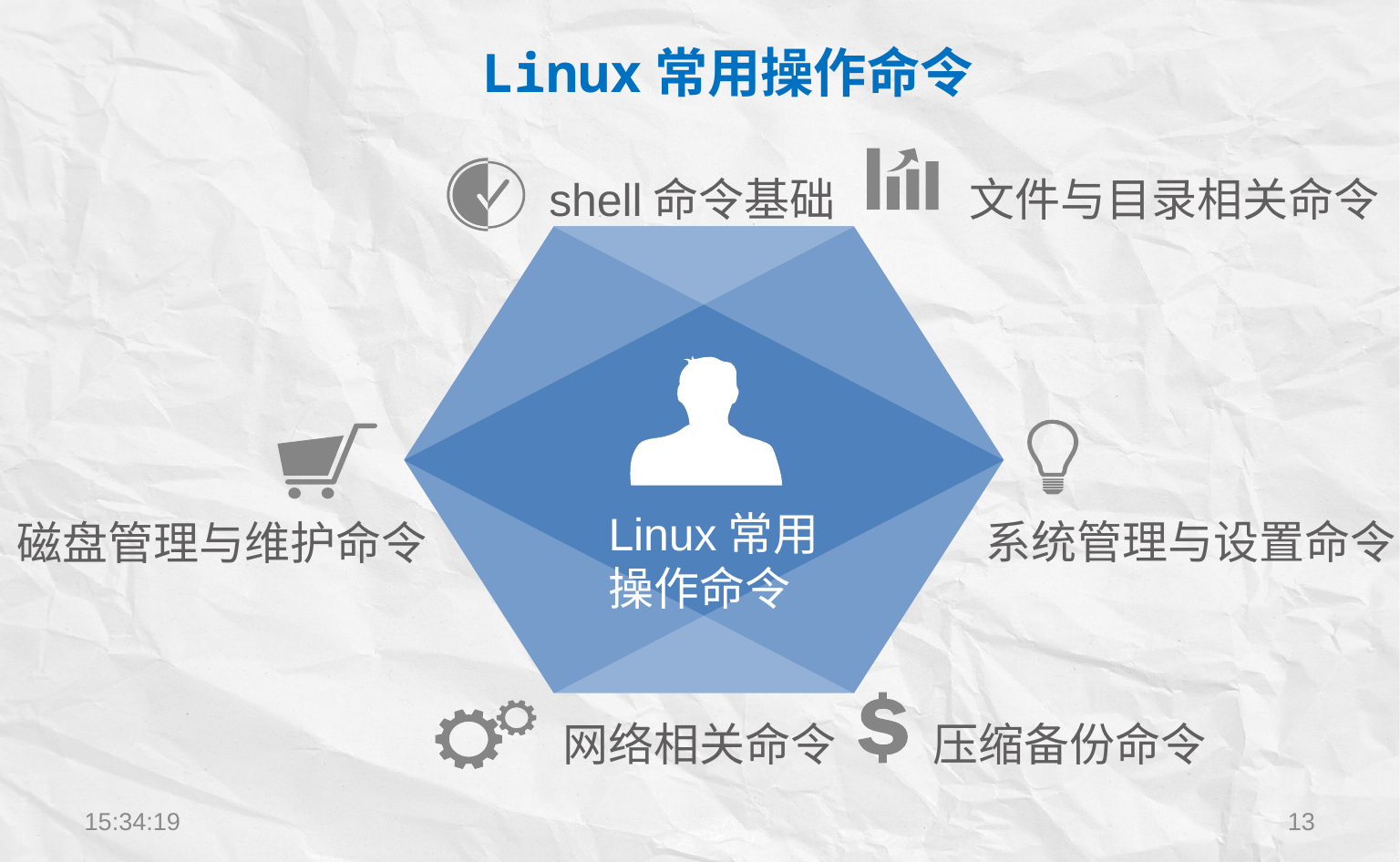

Linux常用操作命令

 shell命令基础
文件与目录相关命令

Linux常用操作命令
系统管理与设置命令
磁盘管理与维护命令

网络相关命令
压缩备份命令
15:34:19
13